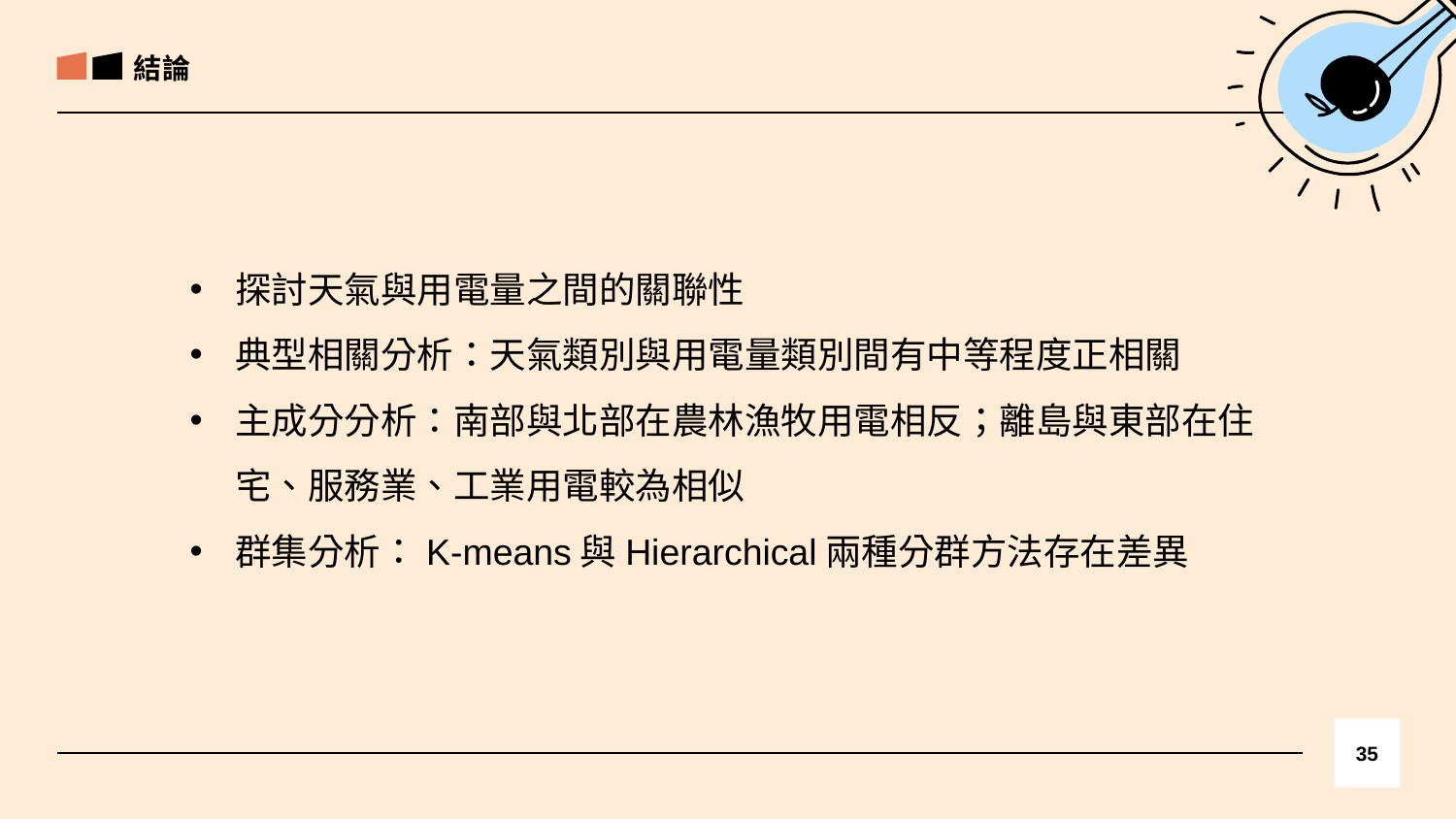

結論

探討天氣與用電量之間的關聯性
典型相關分析：天氣類別與用電量類別間有中等程度正相關
主成分分析：南部與北部在農林漁牧用電相反；離島與東部在住宅、服務業、工業用電較為相似
群集分析：K-means與Hierarchical兩種分群方法存在差異
35